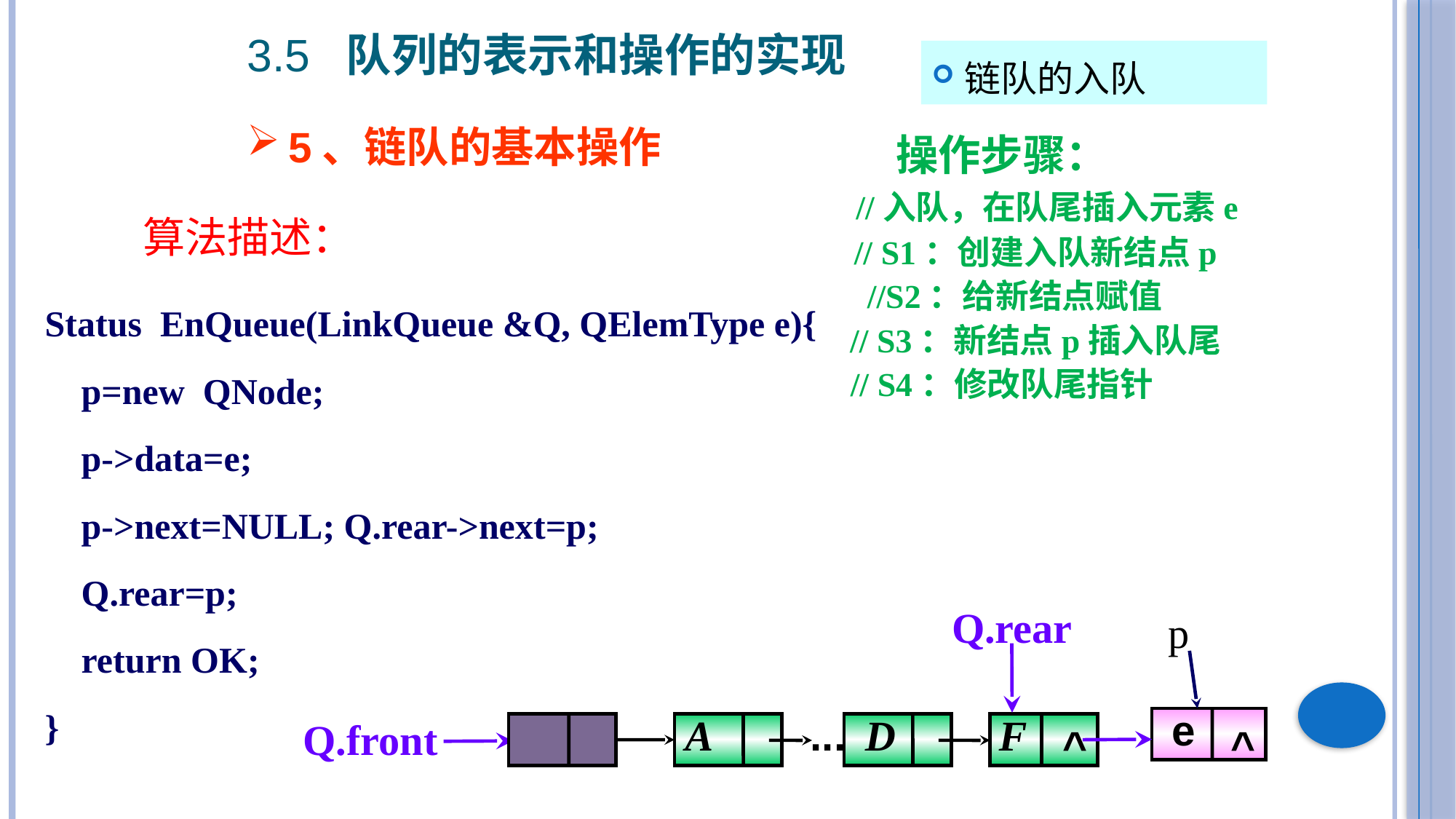

3.5  队列的表示和操作的实现
链队的入队
5、链队的基本操作

操作步骤：
          //入队，在队尾插入元素e
        // S1：创建入队新结点p
   //S2：给新结点赋值
        // S3：新结点p插入队尾
// S4：修改队尾指针
算法描述：
Status  EnQueue(LinkQueue &Q, QElemType e){
    p=new  QNode;
    p->data=e;
    p->next=NULL; Q.rear->next=p;
    Q.rear=p;
    return OK;
}
Q.rear

p

e
...

  D

F

Q.front

 A

^
^